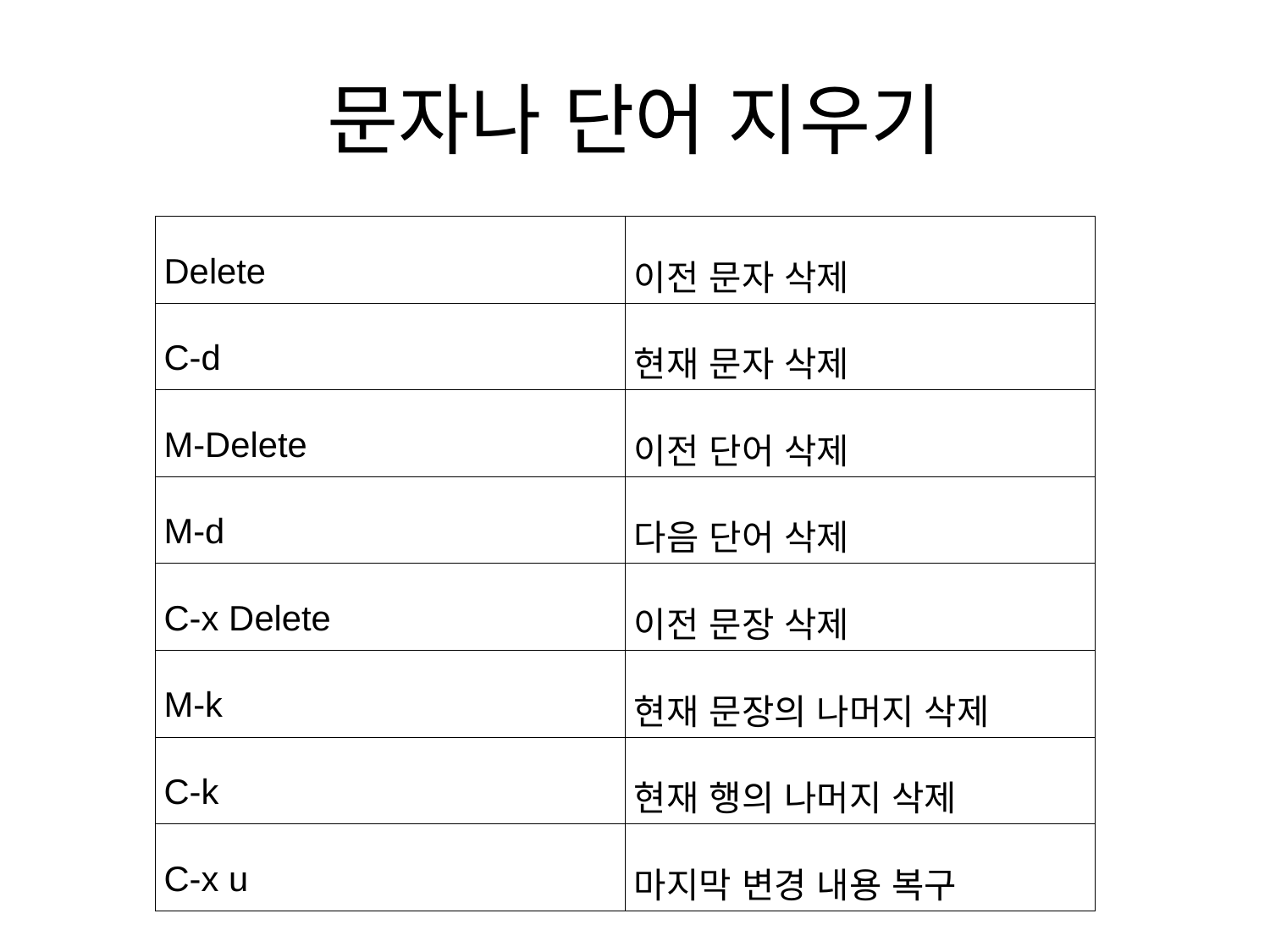

# 문자나 단어 지우기
| Delete | 이전 문자 삭제 |
| --- | --- |
| C-d | 현재 문자 삭제 |
| M-Delete | 이전 단어 삭제 |
| M-d | 다음 단어 삭제 |
| C-x Delete | 이전 문장 삭제 |
| M-k | 현재 문장의 나머지 삭제 |
| C-k | 현재 행의 나머지 삭제 |
| C-x u | 마지막 변경 내용 복구 |